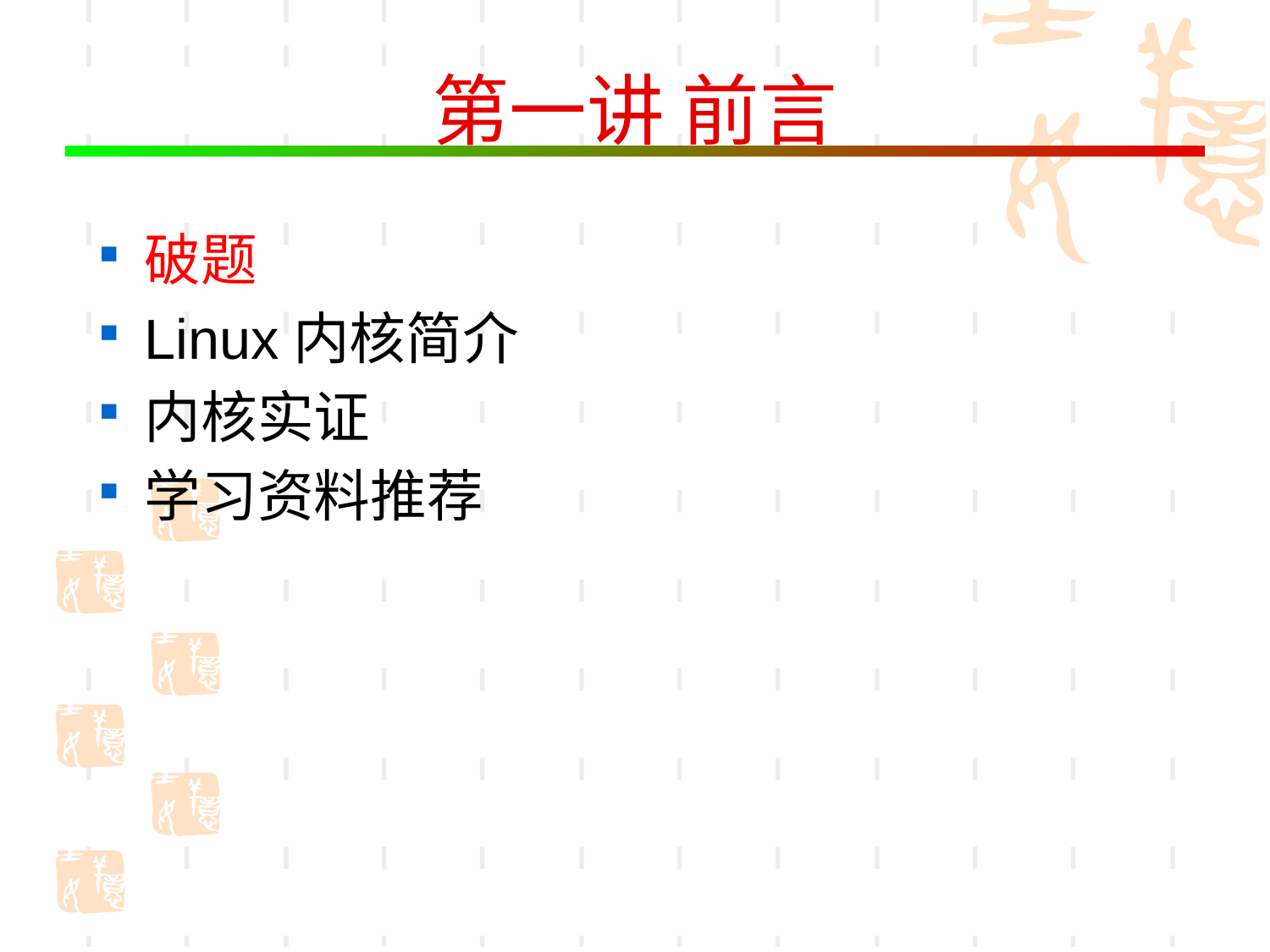

# 第一讲 前言
破题
Linux内核简介
内核实证
学习资料推荐